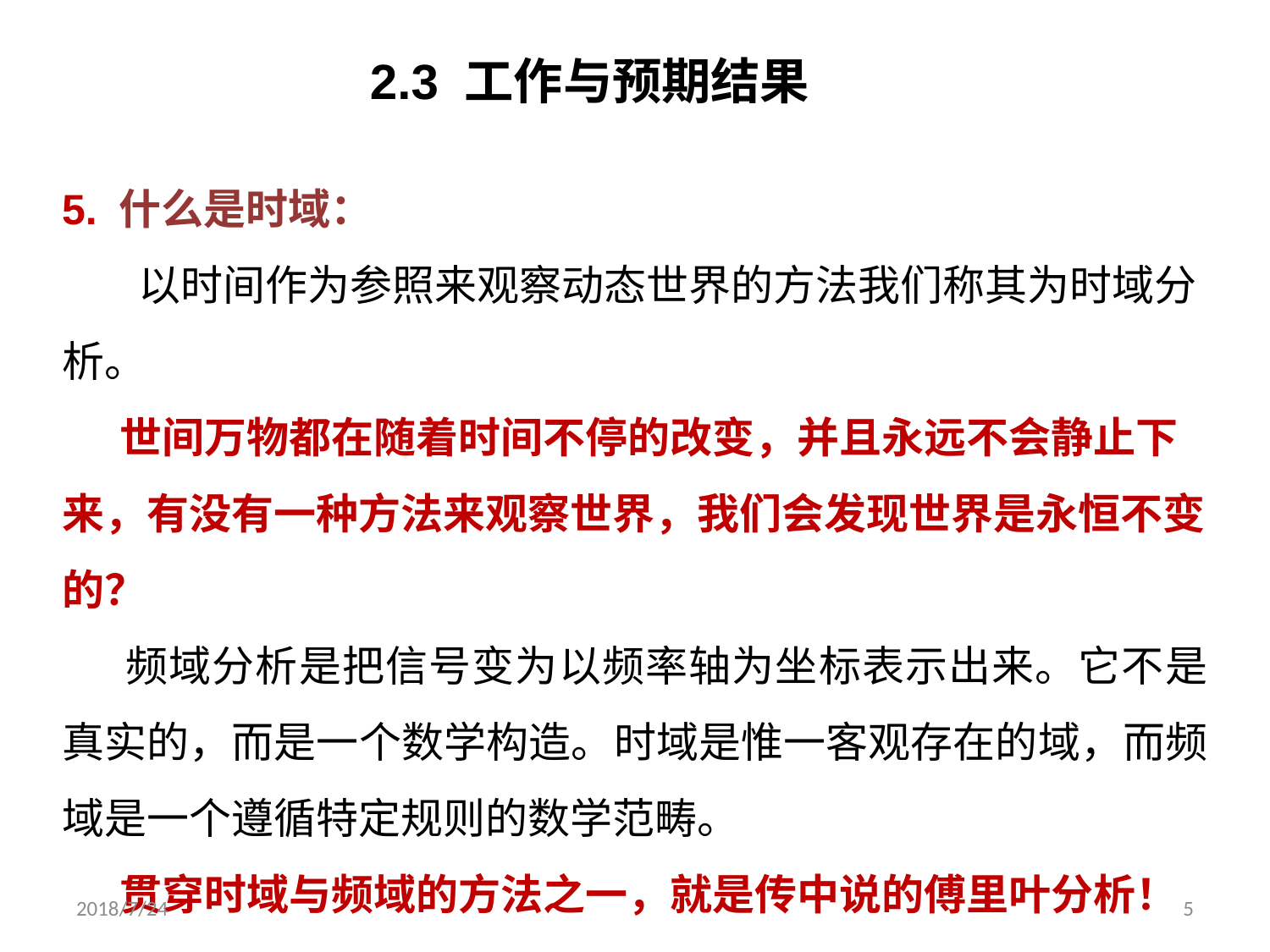

2.3 工作与预期结果

5. 什么是时域：
       以时间作为参照来观察动态世界的方法我们称其为时域分析。
     世间万物都在随着时间不停的改变，并且永远不会静止下来，有没有一种方法来观察世界，我们会发现世界是永恒不变的？
     频域分析是把信号变为以频率轴为坐标表示出来。它不是真实的，而是一个数学构造。时域是惟一客观存在的域，而频域是一个遵循特定规则的数学范畴。
       贯穿时域与频域的方法之一，就是传中说的傅里叶分析！
2018/7/24
5